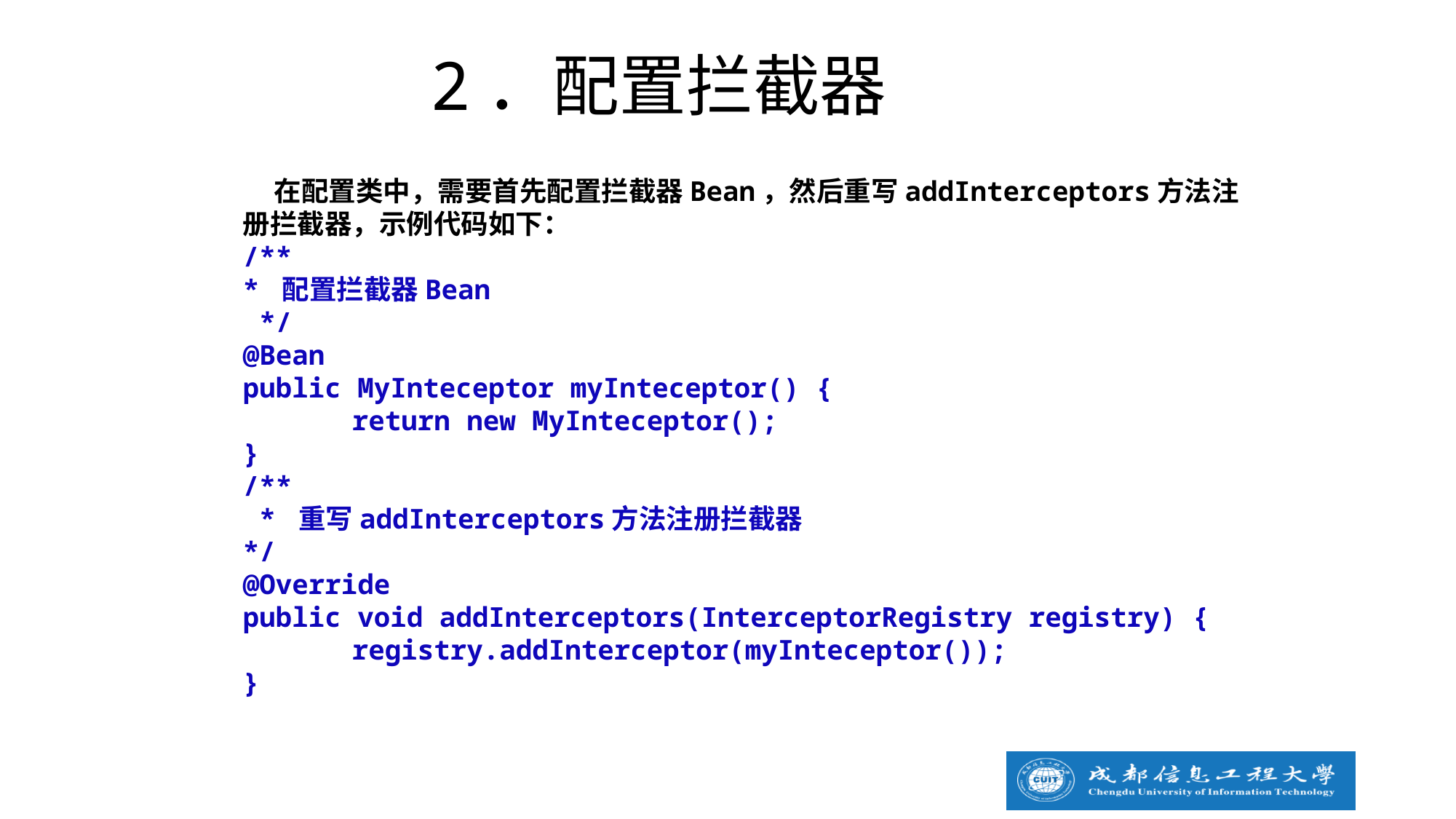

2．配置拦截器
    在配置类中，需要首先配置拦截器Bean，然后重写addInterceptors方法注册拦截器，示例代码如下：
/**
* 配置拦截器Bean
 */
@Bean
public MyInteceptor myInteceptor() {
	return new MyInteceptor();
}
/**
 * 重写addInterceptors方法注册拦截器
*/
@Override
public void addInterceptors(InterceptorRegistry registry) {
	registry.addInterceptor(myInteceptor());
}